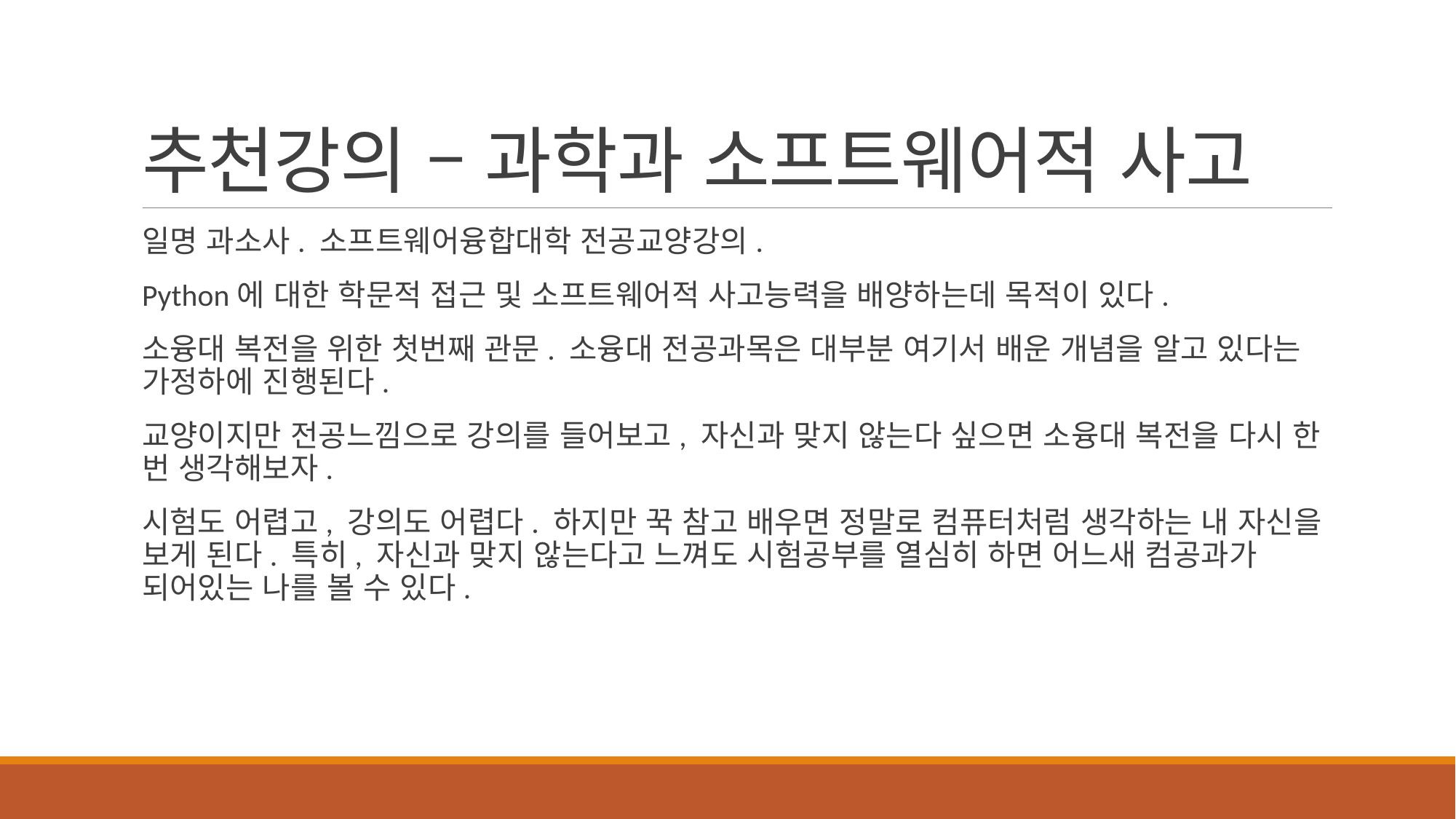

# 추천강의 – 과학과 소프트웨어적 사고
일명 과소사. 소프트웨어융합대학 전공교양강의.
Python에 대한 학문적 접근 및 소프트웨어적 사고능력을 배양하는데 목적이 있다.
소융대 복전을 위한 첫번째 관문. 소융대 전공과목은 대부분 여기서 배운 개념을 알고 있다는 가정하에 진행된다.
교양이지만 전공느낌으로 강의를 들어보고, 자신과 맞지 않는다 싶으면 소융대 복전을 다시 한 번 생각해보자.
시험도 어렵고, 강의도 어렵다. 하지만 꾹 참고 배우면 정말로 컴퓨터처럼 생각하는 내 자신을 보게 된다. 특히, 자신과 맞지 않는다고 느껴도 시험공부를 열심히 하면 어느새 컴공과가 되어있는 나를 볼 수 있다.